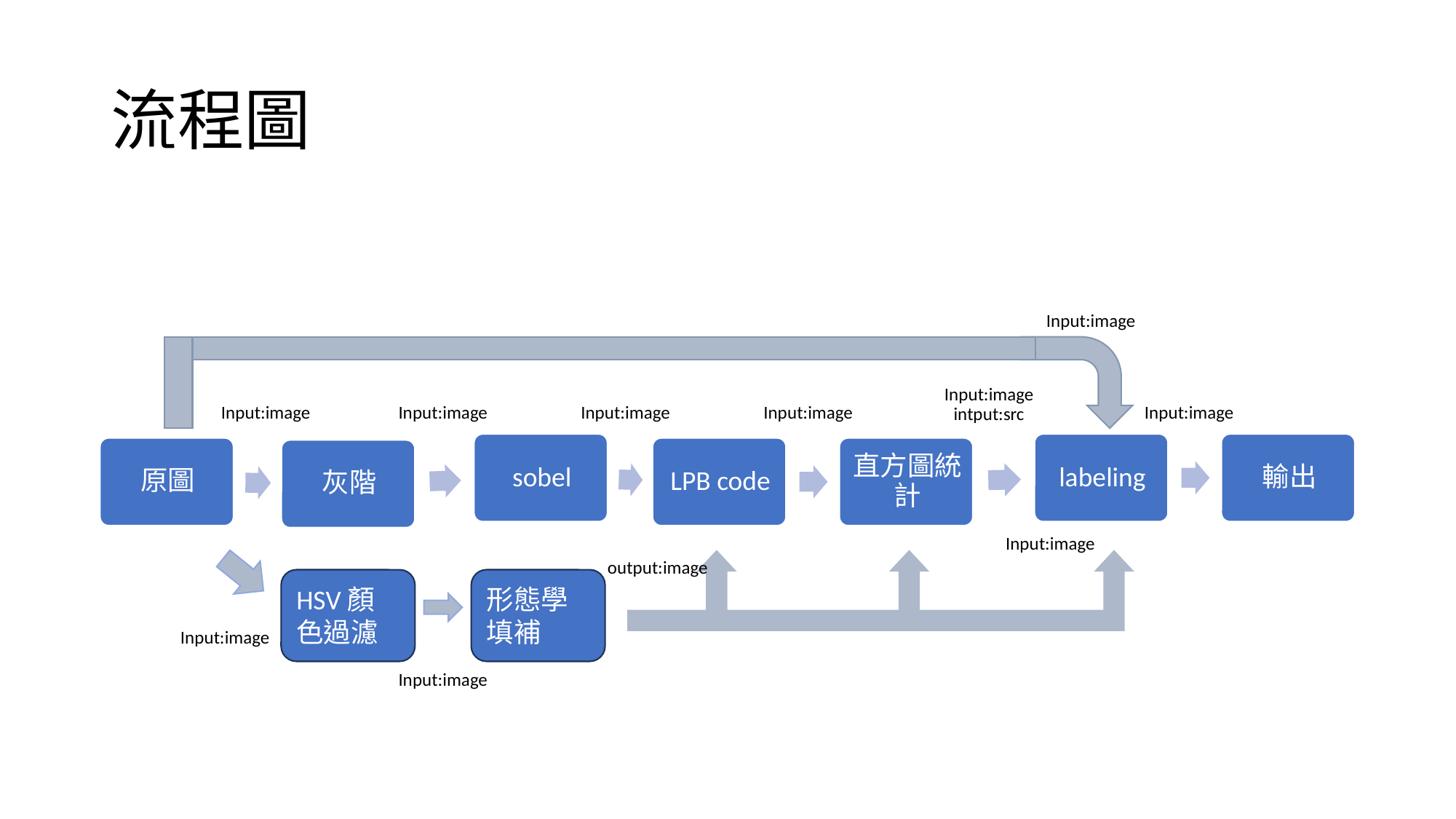

# 流程圖
原圖

灰階

sobel

LPB code

直方圖統計

labeling

輸出
Input:image

Input:image
Input:image
Input:image
Input:image
Input:image
Input:image
intput:src
Input:image
output:image

HSV顏色過濾
形態學填補

Input:image
Input:image